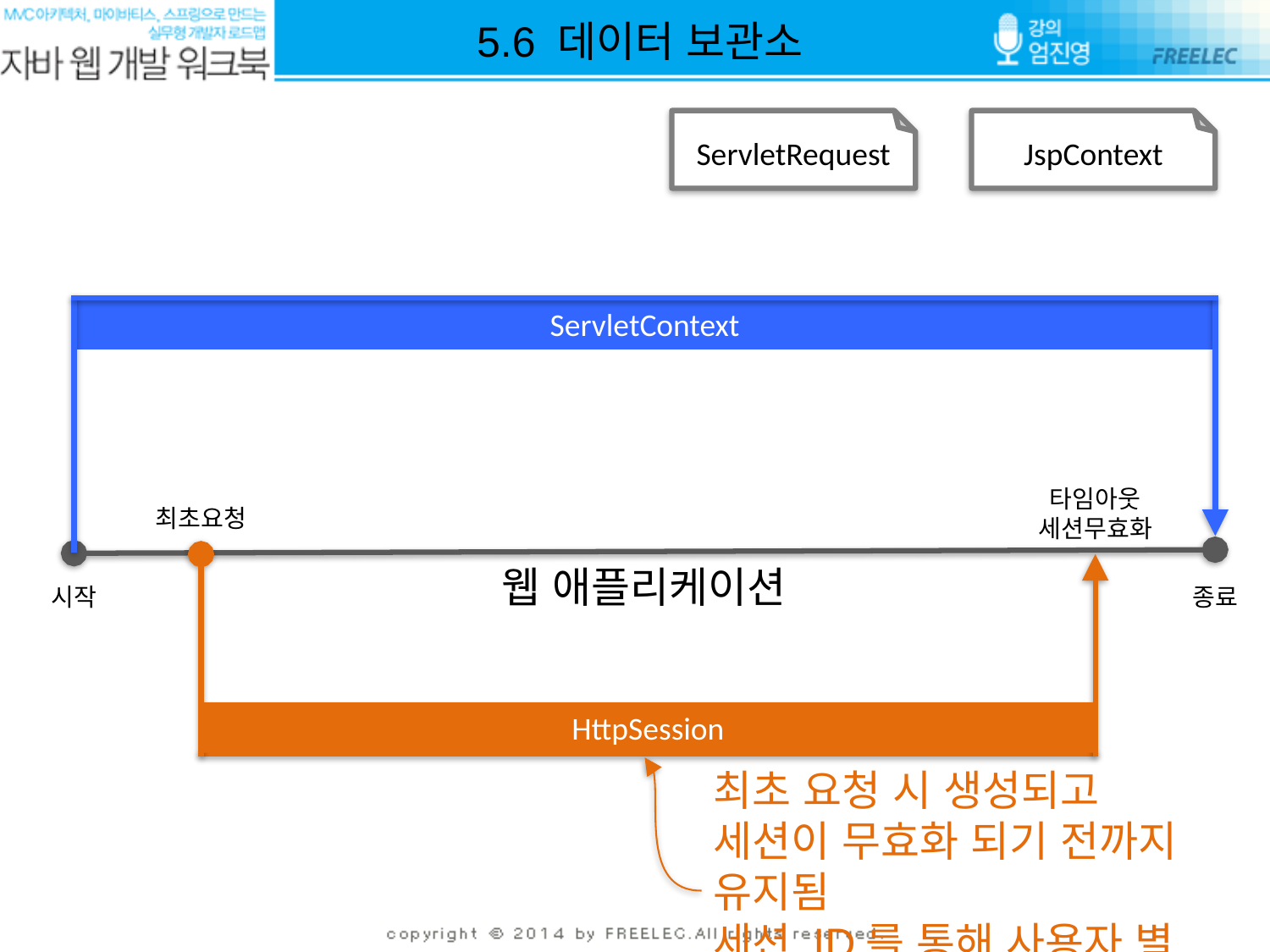

5.6 데이터 보관소

ServletRequest

JspContext
ServletContext
타임아웃
세션무효화
최초요청
웹 애플리케이션
종료
시작
HttpSession
최초 요청 시 생성되고
세션이 무효화 되기 전까지 유지됨
세션 ID를 통해 사용자 별 세션 식별됨